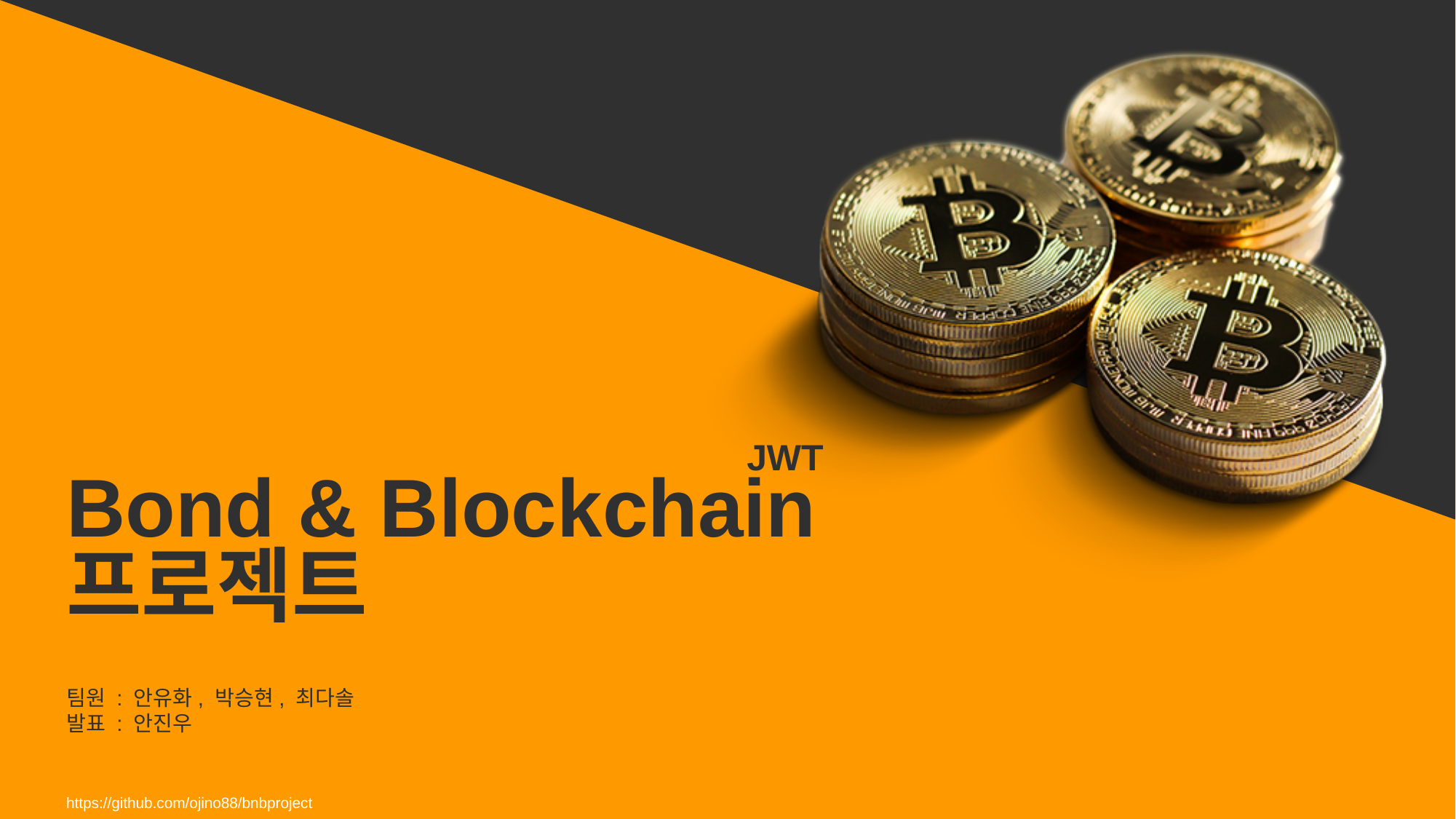

JWT
Bond & Blockchain 프로젝트
팀원 : 안유화, 박승현, 최다솔
발표 : 안진우
https://github.com/ojino88/bnbproject